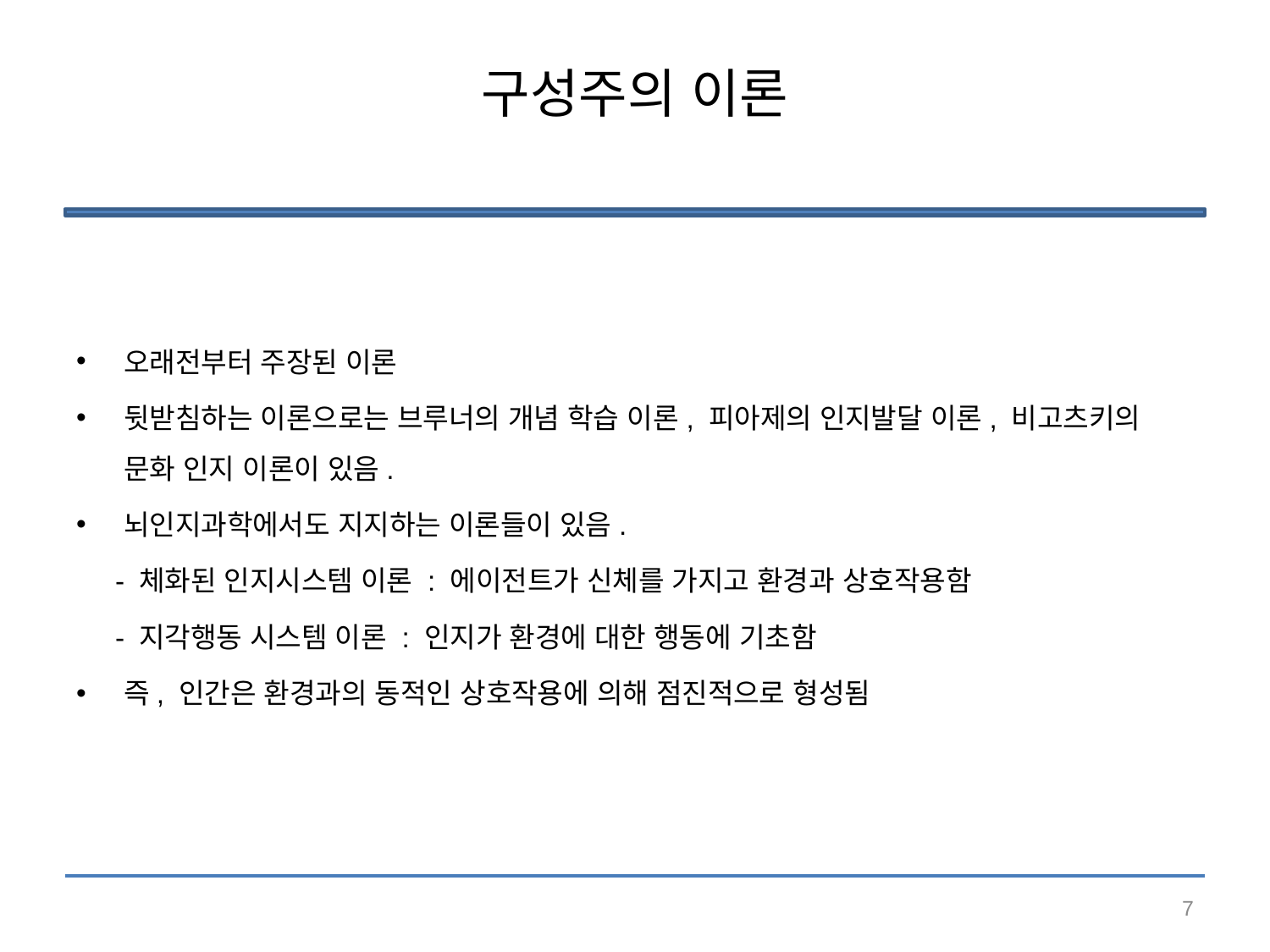

# 구성주의 이론
오래전부터 주장된 이론
뒷받침하는 이론으로는 브루너의 개념 학습 이론, 피아제의 인지발달 이론, 비고츠키의 문화 인지 이론이 있음.
뇌인지과학에서도 지지하는 이론들이 있음.
     - 체화된 인지시스템 이론 : 에이전트가 신체를 가지고 환경과 상호작용함
     - 지각행동 시스템 이론 : 인지가 환경에 대한 행동에 기초함
즉, 인간은 환경과의 동적인 상호작용에 의해 점진적으로 형성됨
7